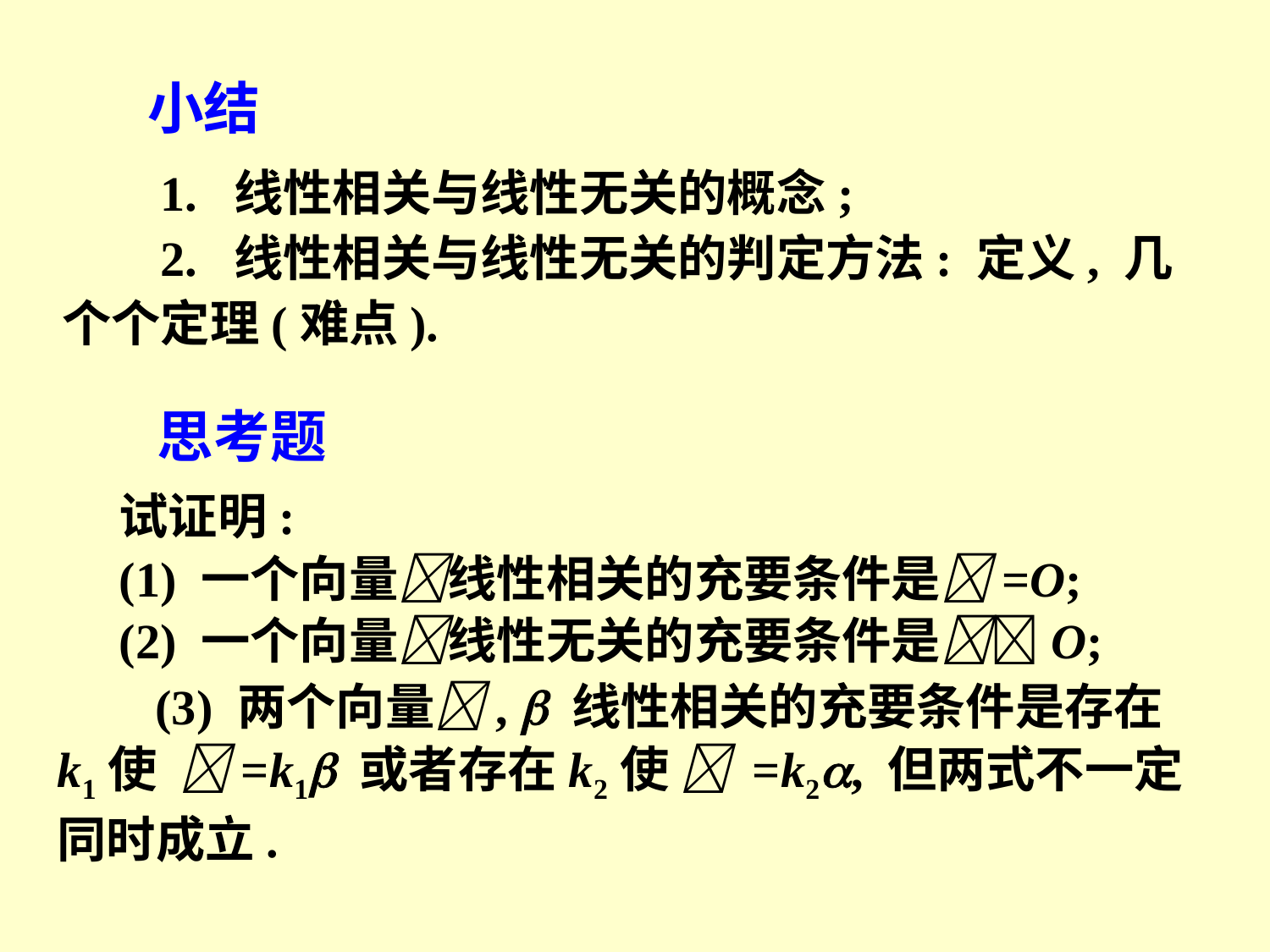

小结
        1.  线性相关与线性无关的概念;
        2.  线性相关与线性无关的判定方法: 定义, 几个个定理(难点).
思考题
试证明:
(1) 一个向量α线性相关的充要条件是α=O;
(2) 一个向量α线性无关的充要条件是α≠O;
        (3) 两个向量α, β 线性相关的充要条件是存在k1使  α=k1β 或者存在k2使 β =k2α, 但两式不一定同时成立.